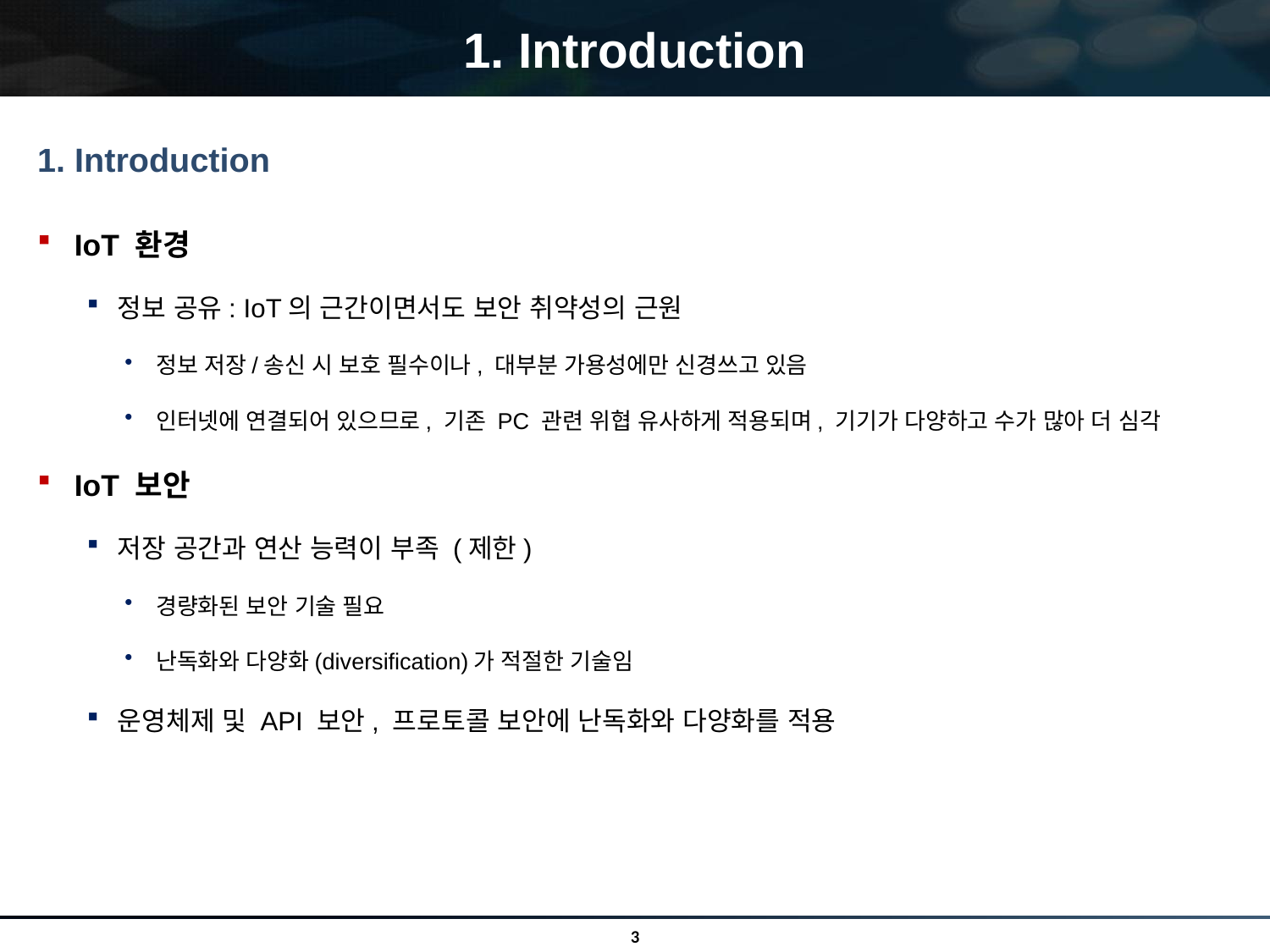

# 1. Introduction
1. Introduction
IoT 환경
정보 공유: IoT의 근간이면서도 보안 취약성의 근원
정보 저장/송신 시 보호 필수이나, 대부분 가용성에만 신경쓰고 있음
인터넷에 연결되어 있으므로, 기존 PC 관련 위협 유사하게 적용되며, 기기가 다양하고 수가 많아 더 심각
IoT 보안
저장 공간과 연산 능력이 부족 (제한)
경량화된 보안 기술 필요
난독화와 다양화(diversification)가 적절한 기술임
운영체제 및 API 보안, 프로토콜 보안에 난독화와 다양화를 적용